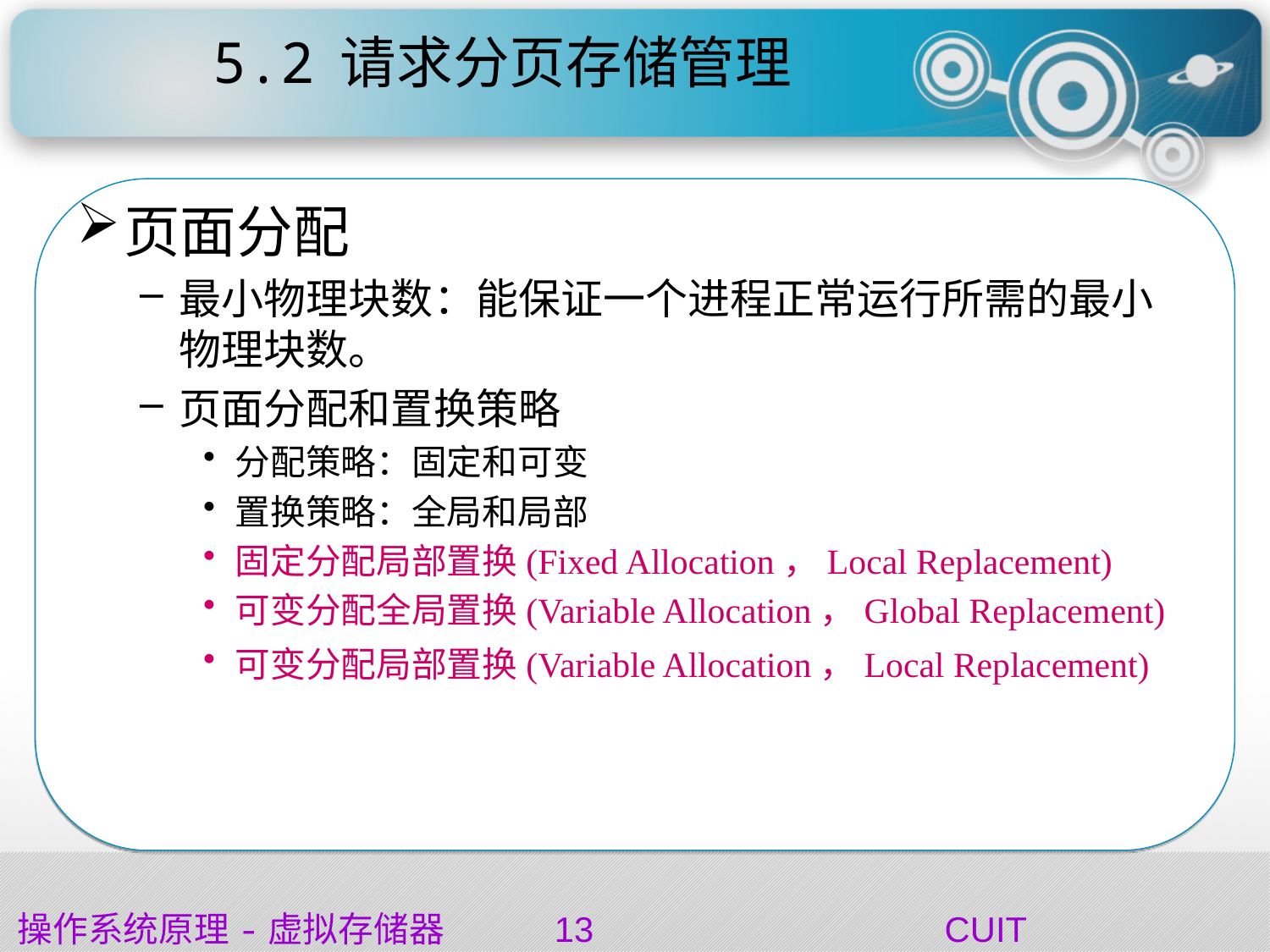

# 5.2	请求分页存储管理
页面分配
最小物理块数：能保证一个进程正常运行所需的最小物理块数。
页面分配和置换策略
分配策略：固定和可变
置换策略：全局和局部
固定分配局部置换(Fixed Allocation，Local Replacement)
可变分配全局置换(Variable Allocation，Global Replacement)
可变分配局部置换(Variable Allocation，Local Replacement)